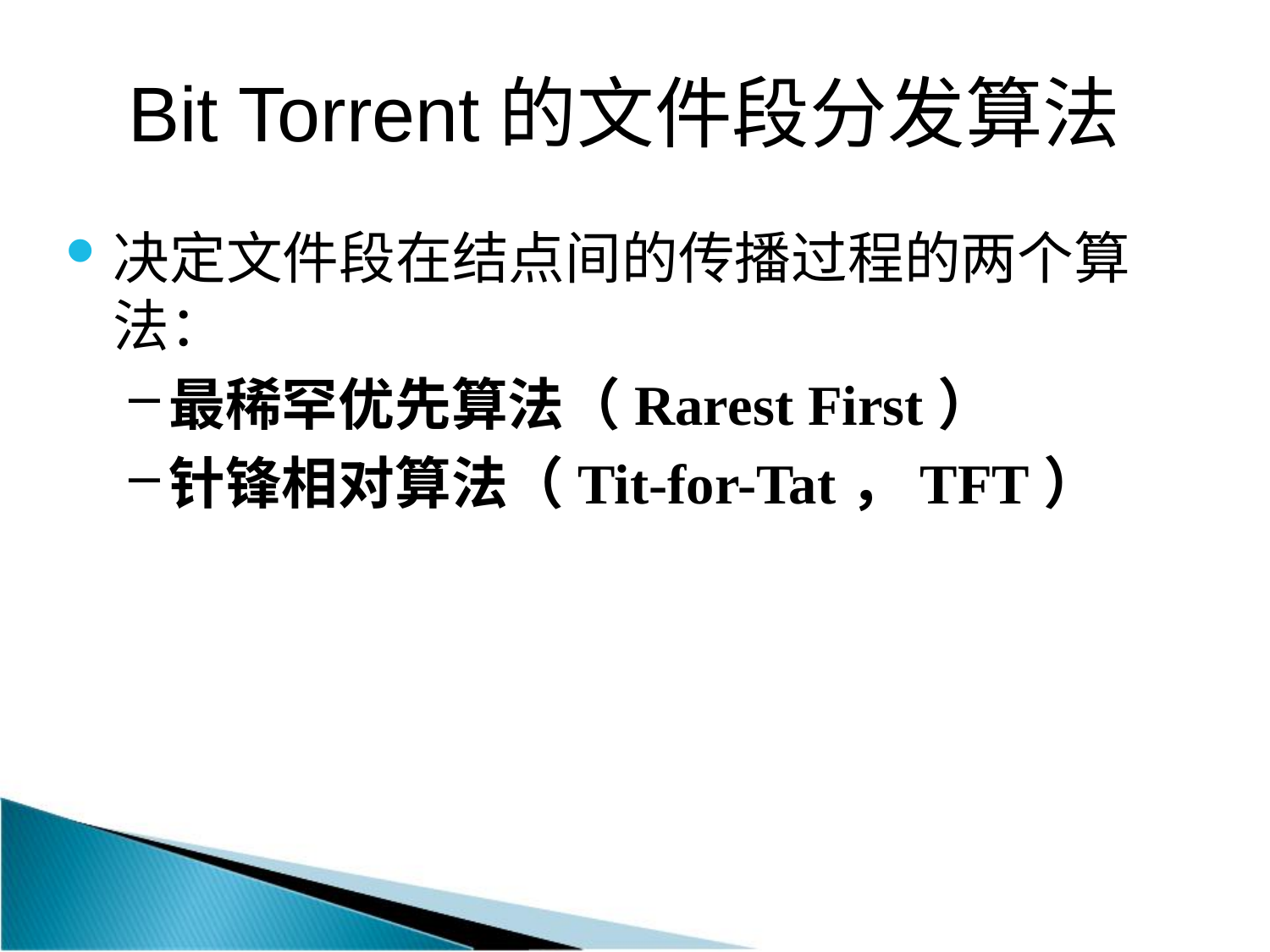

# Bit Torrent的文件段分发算法
决定文件段在结点间的传播过程的两个算法：
最稀罕优先算法（Rarest First）
针锋相对算法（Tit-for-Tat，TFT）